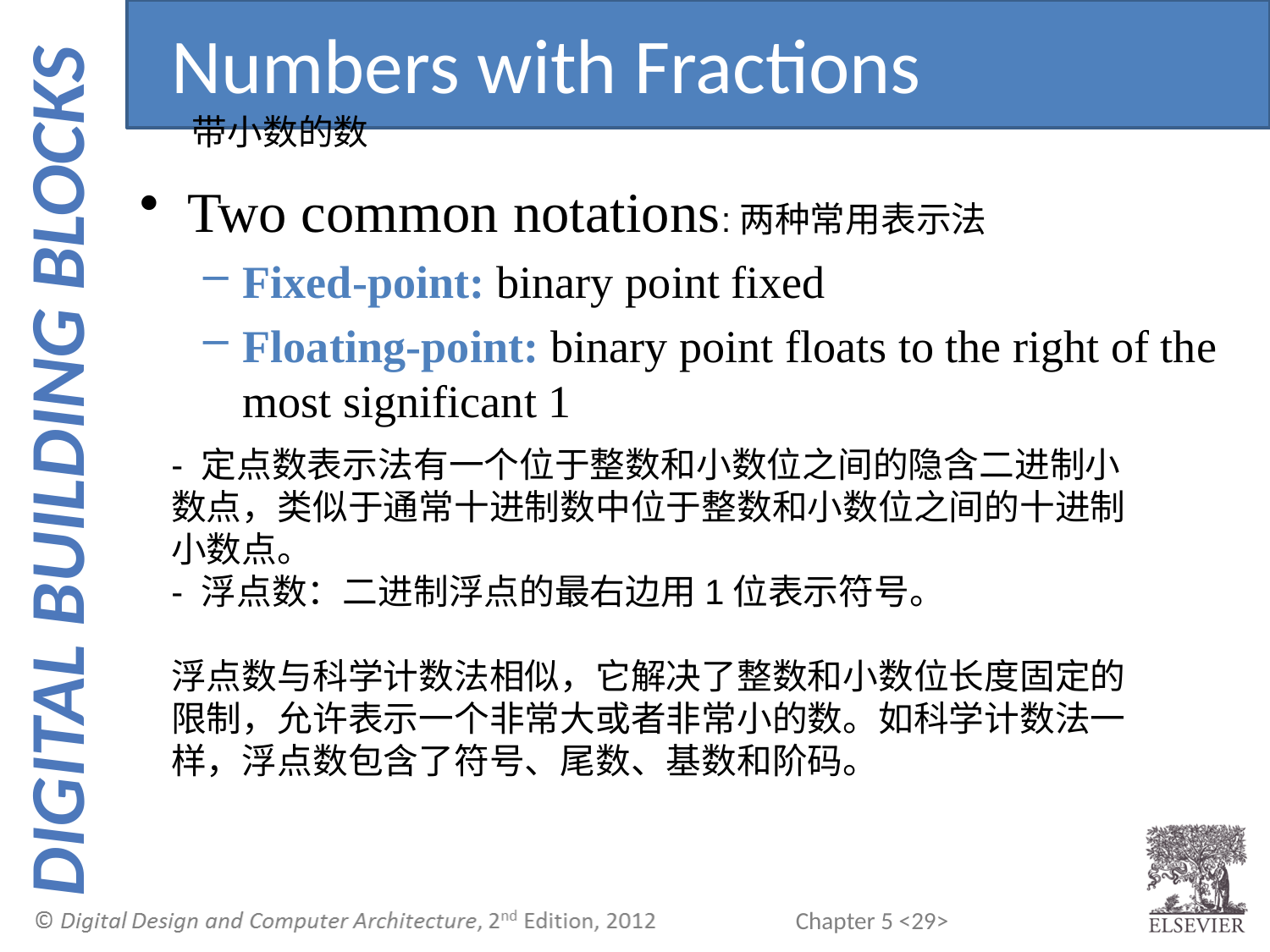

Numbers with Fractions
带小数的数

Two common notations:两种常用表示法
Fixed-point: binary point fixed
Floating-point: binary point floats to the right of the most significant 1
- 定点数表示法有一个位于整数和小数位之间的隐含二进制小数点，类似于通常十进制数中位于整数和小数位之间的十进制小数点。
- 浮点数：二进制浮点的最右边用1位表示符号。

浮点数与科学计数法相似，它解决了整数和小数位长度固定的限制，允许表示一个非常大或者非常小的数。如科学计数法一样，浮点数包含了符号、尾数、基数和阶码。